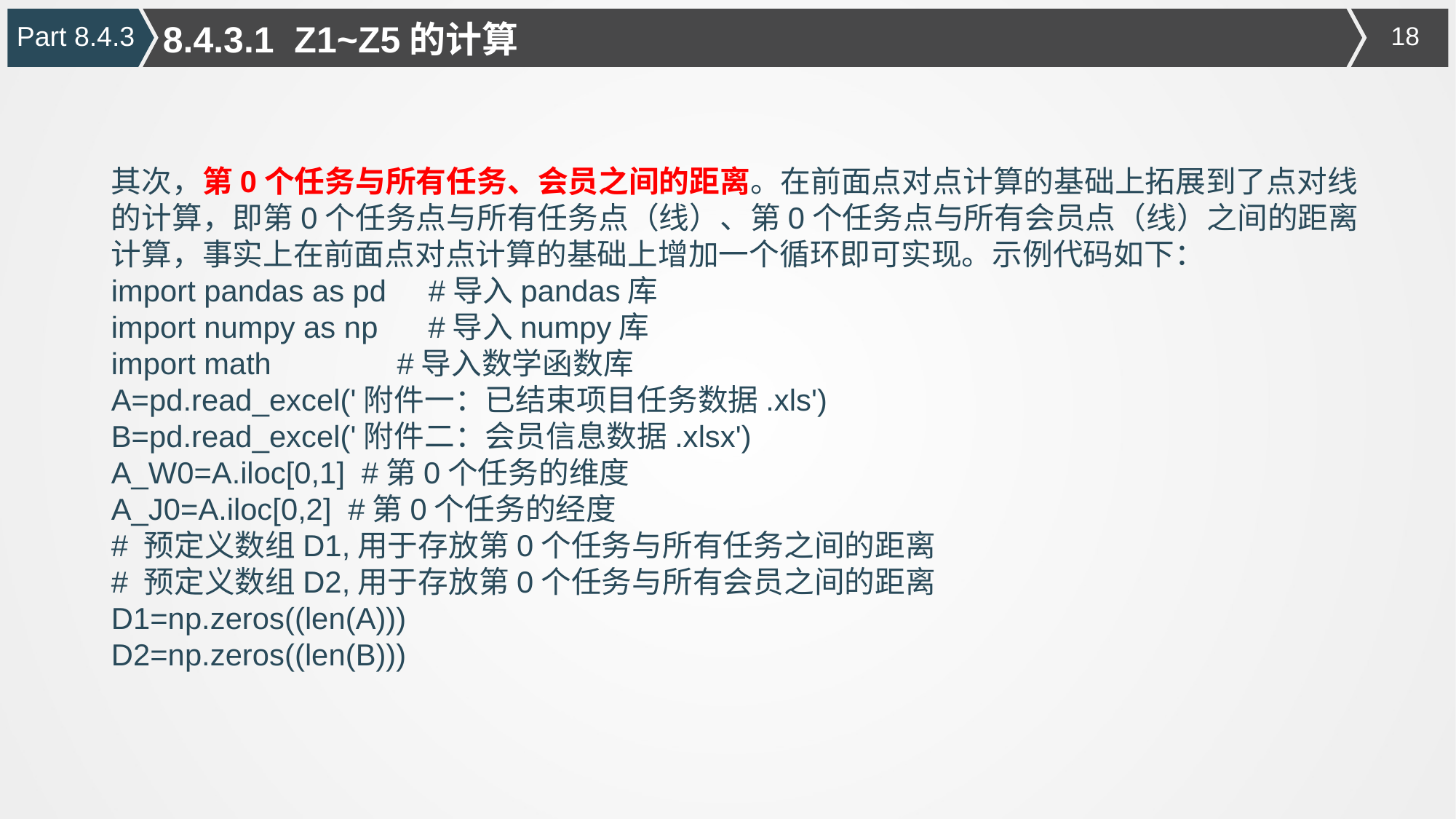

# 8.4.3.1  Z1~Z5的计算
Part 8.4.3
其次，第0个任务与所有任务、会员之间的距离。在前面点对点计算的基础上拓展到了点对线的计算，即第0个任务点与所有任务点（线）、第0个任务点与所有会员点（线）之间的距离计算，事实上在前面点对点计算的基础上增加一个循环即可实现。示例代码如下：
import pandas as pd     #导入pandas库
import numpy as np      #导入numpy库
import math               #导入数学函数库
A=pd.read_excel('附件一：已结束项目任务数据.xls')
B=pd.read_excel('附件二：会员信息数据.xlsx')
A_W0=A.iloc[0,1]  #第0个任务的维度
A_J0=A.iloc[0,2]  #第0个任务的经度
# 预定义数组D1,用于存放第0个任务与所有任务之间的距离
# 预定义数组D2,用于存放第0个任务与所有会员之间的距离
D1=np.zeros((len(A)))
D2=np.zeros((len(B)))